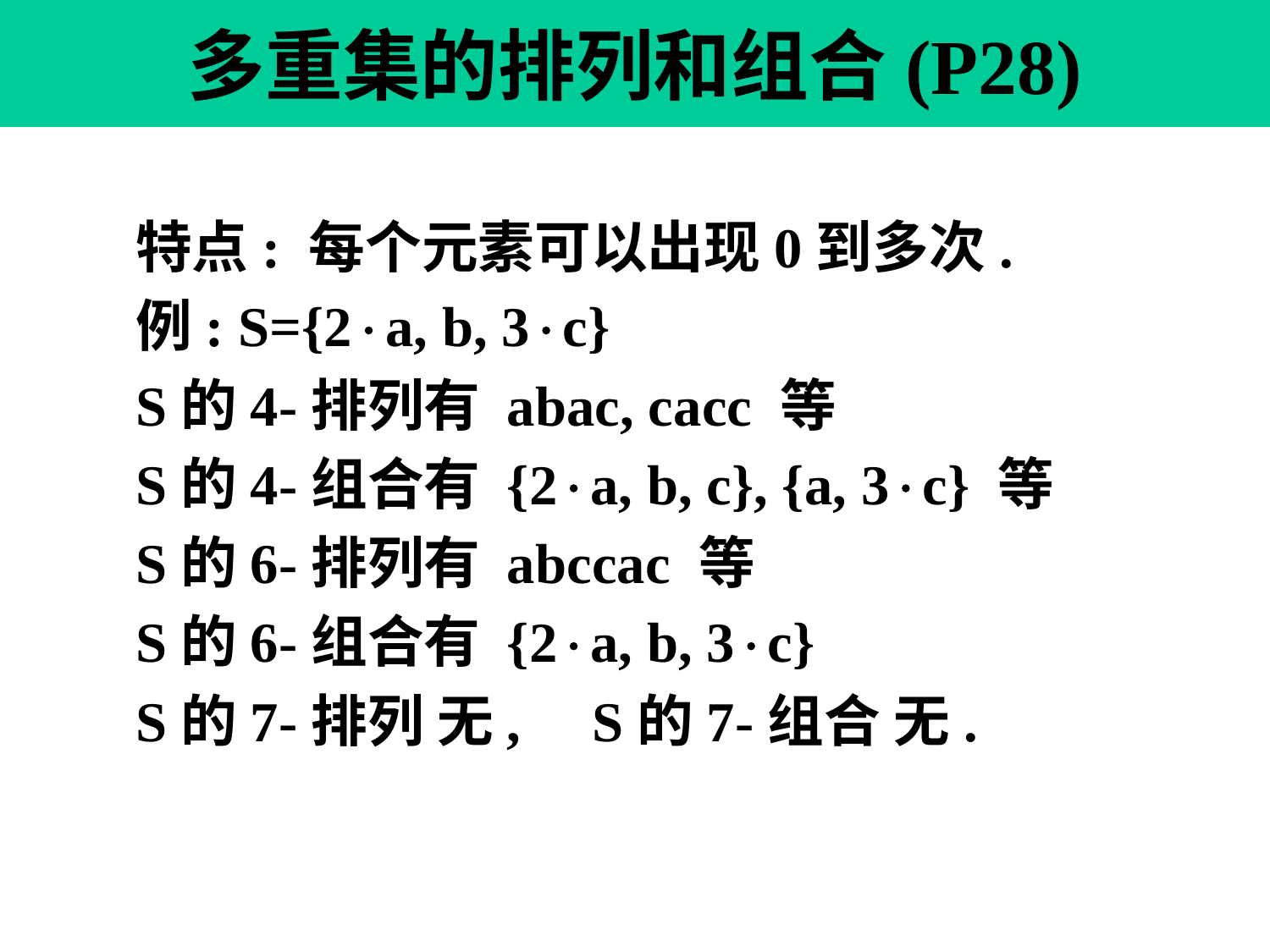

# 多重集的排列和组合(P28)
特点: 每个元素可以出现0到多次.
例: S={2⋅a, b, 3⋅c}
S的4-排列有 abac, cacc 等
S的4-组合有 {2⋅a, b, c}, {a, 3⋅c} 等
S的6-排列有 abccac 等
S的6-组合有 {2⋅a, b, 3⋅c}
S的7-排列 无,     S的7-组合 无.